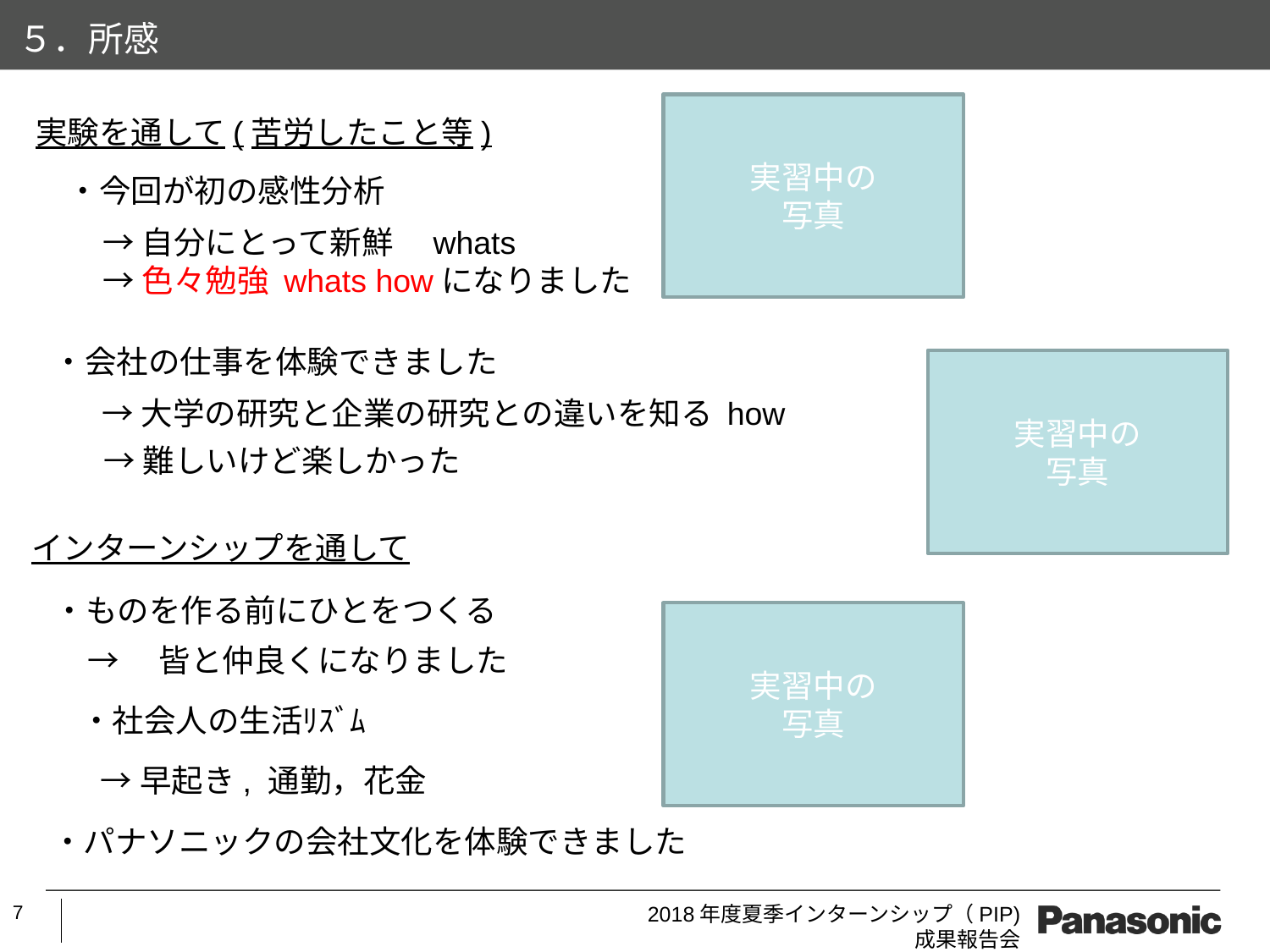

５．所感
実習中の
写真
実験を通して(苦労したこと等)

・今回が初の感性分析
→自分にとって新鮮　whats
→色々勉強 whats howになりました
・会社の仕事を体験できました
実習中の
写真
→大学の研究と企業の研究との違いを知る how
→難しいけど楽しかった
インターンシップを通して
・ものを作る前にひとをつくる
実習中の
写真
→　皆と仲良くになりました
・社会人の生活ﾘｽﾞﾑ
→早起き, 通勤，花金
・パナソニックの会社文化を体験できました
7